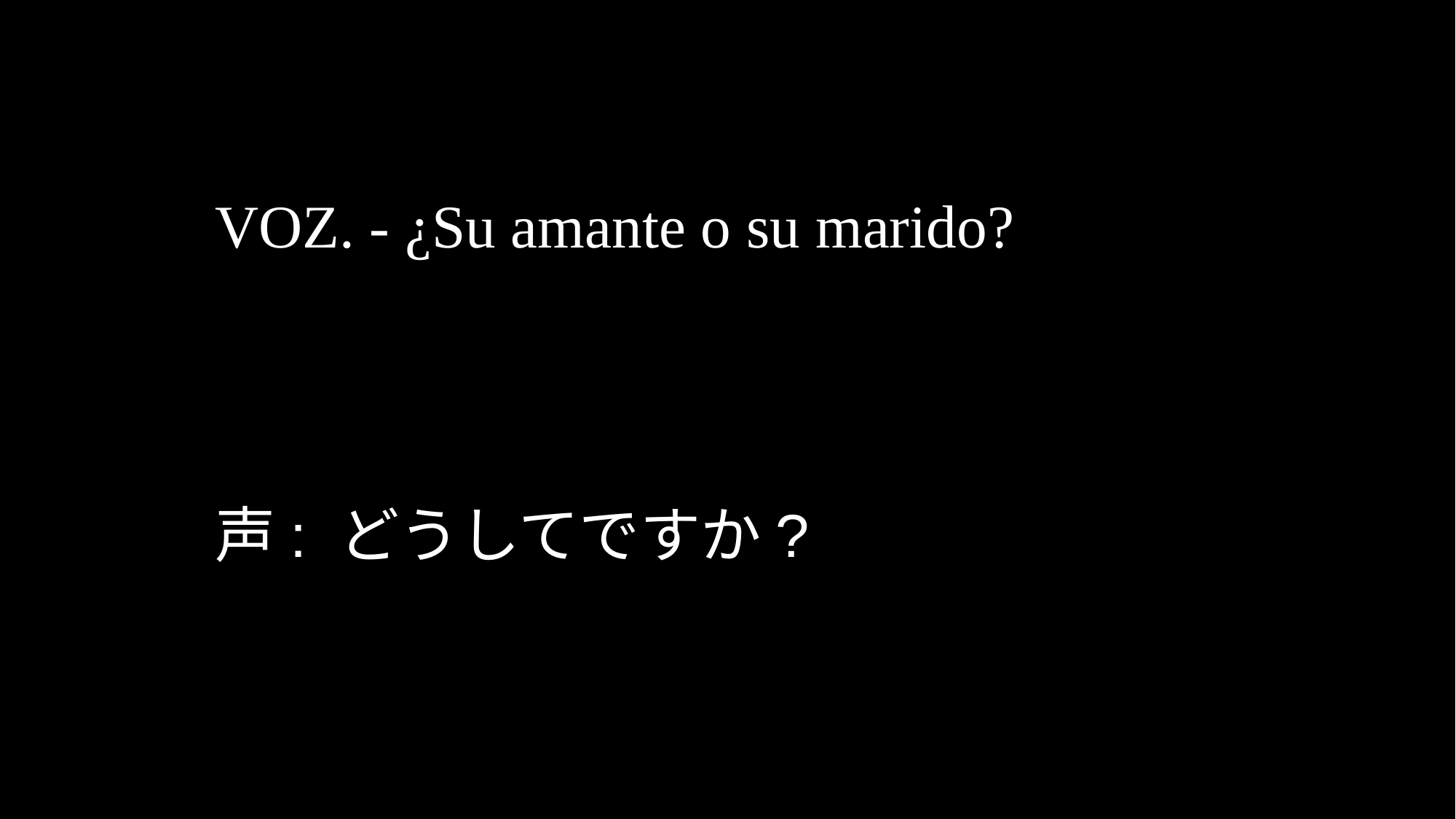

VOZ. - ¿Su amante o su marido?

声: どうしてですか?